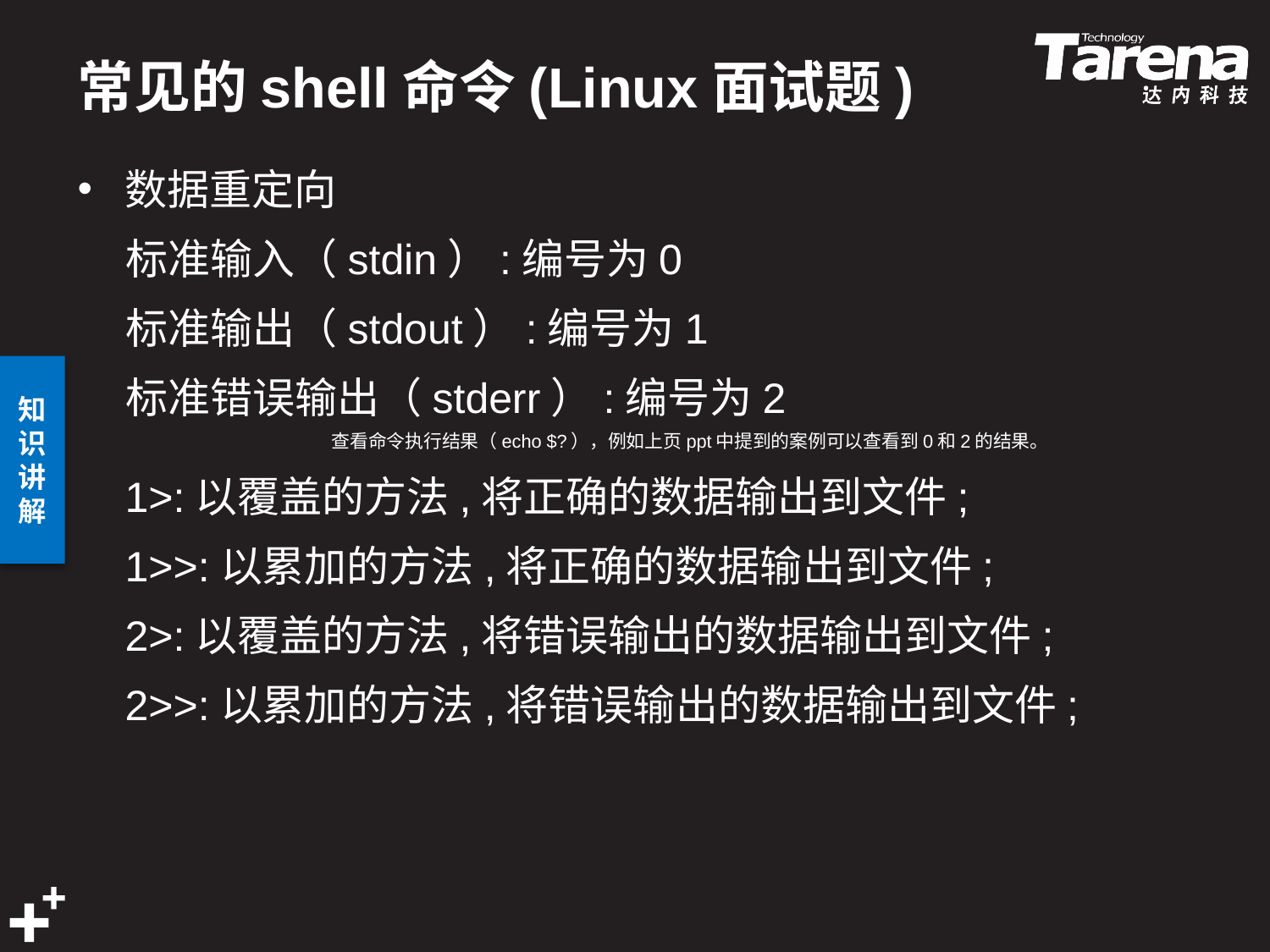

# 常见的shell命令(Linux面试题)
数据重定向
    标准输入（stdin）:编号为0
    标准输出（stdout）:编号为1
    标准错误输出（stderr）:编号为2
		查看命令执行结果（echo $?），例如上页ppt中提到的案例可以查看到0和2的结果。
    1>:以覆盖的方法,将正确的数据输出到文件; 
    1>>:以累加的方法,将正确的数据输出到文件; 
    2>:以覆盖的方法,将错误输出的数据输出到文件; 
    2>>:以累加的方法,将错误输出的数据输出到文件; 